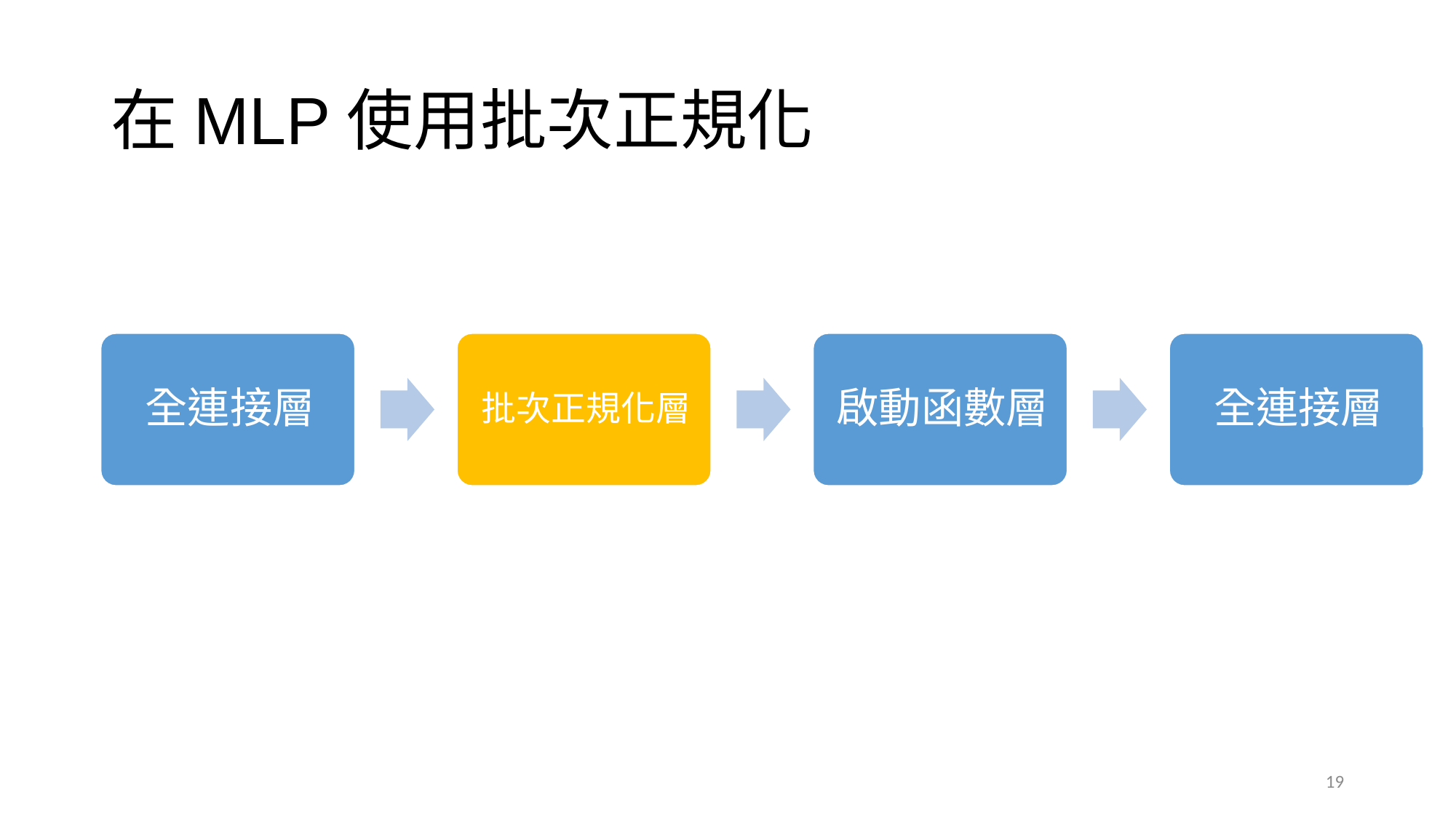

# 在MLP使用批次正規化
全連接層

批次正規化層

啟動函數層

全連接層
19